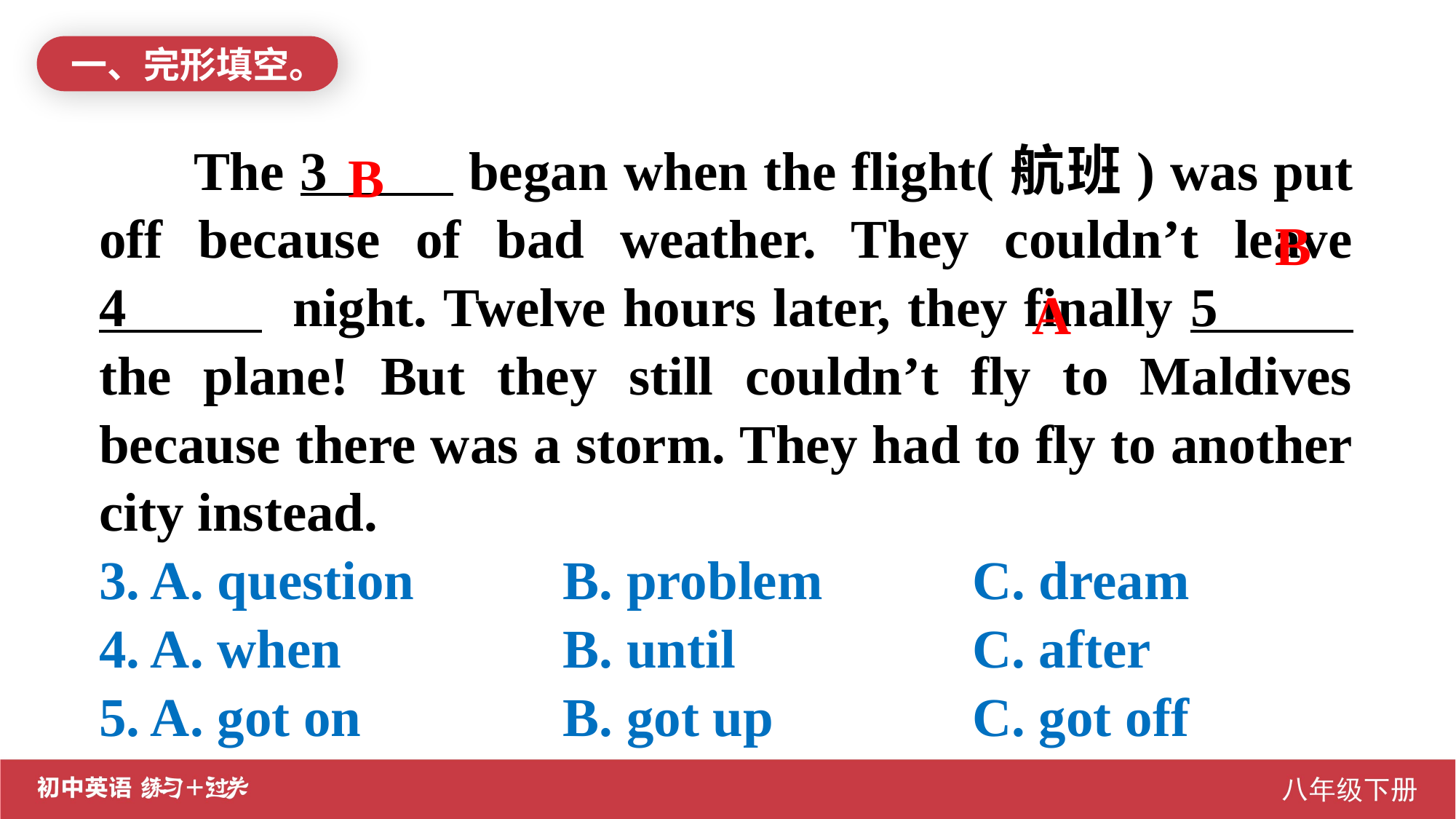

一、完形填空。
B
      The 3         began when the flight(航班) was put off because of bad weather. They couldn’t leave 4        . night. Twelve hours later, they finally 5         the plane! But they still couldn’t fly to Maldives because there was a storm. They had to fly to another city instead.
3. A. question		  B. problem		C. dream
4. A. when		  B. until			C. after
5. A. got on		  B. got up		C. got off
B
A